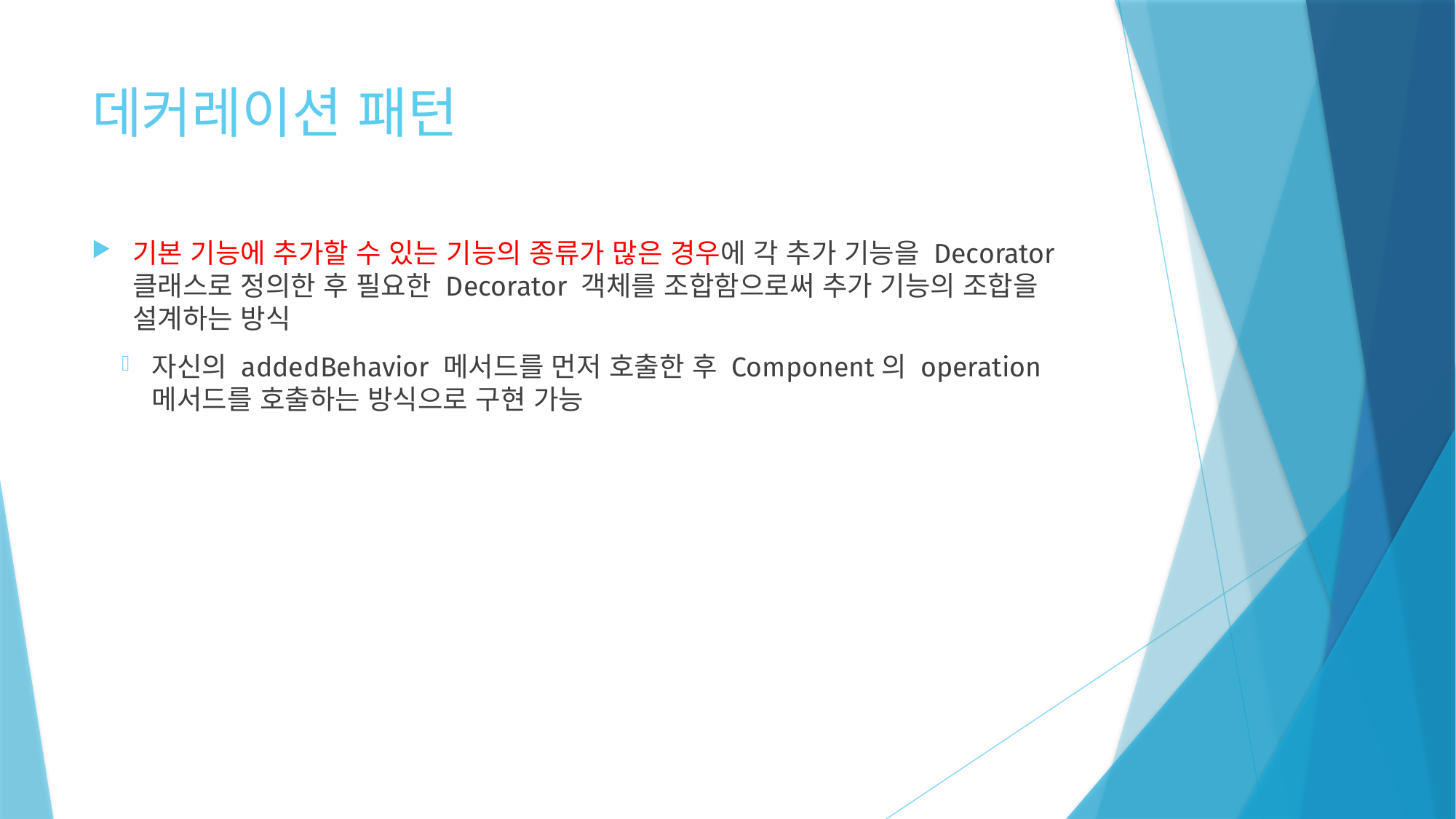

# 데커레이션 패턴
기본 기능에 추가할 수 있는 기능의 종류가 많은 경우에 각 추가 기능을 Decorator 클래스로 정의한 후 필요한 Decorator 객체를 조합함으로써 추가 기능의 조합을 설계하는 방식
자신의 addedBehavior 메서드를 먼저 호출한 후 Component의 operation 메서드를 호출하는 방식으로 구현 가능